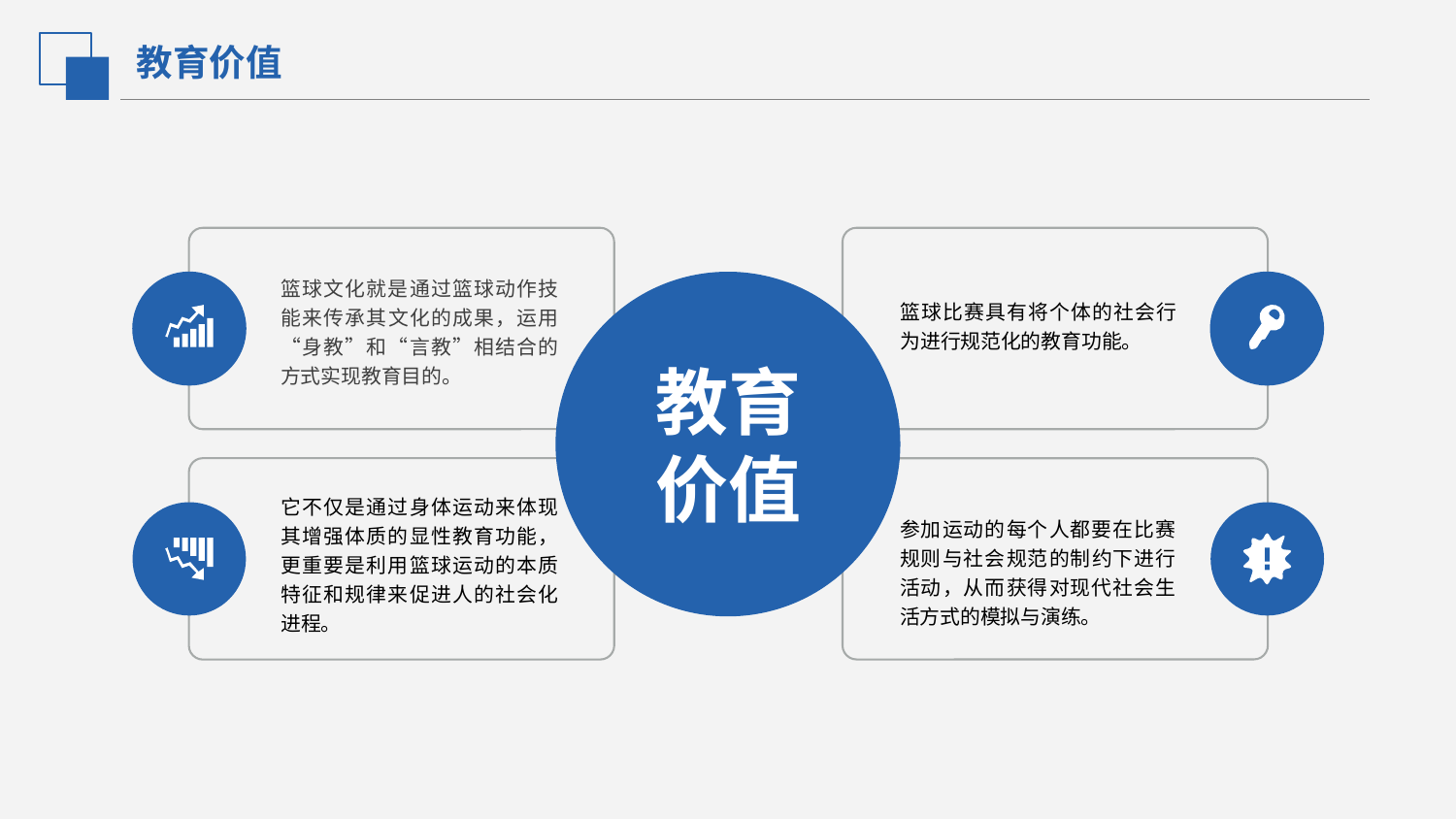

教育价值

篮球文化就是通过篮球动作技能来传承其文化的成果，运用“身教”和“言教”相结合的方式实现教育目的。
篮球比赛具有将个体的社会行为进行规范化的教育功能。
教育价值

它不仅是通过身体运动来体现其增强体质的显性教育功能，更重要是利用篮球运动的本质特征和规律来促进人的社会化进程。

参加运动的每个人都要在比赛规则与社会规范的制约下进行活动，从而获得对现代社会生活方式的模拟与演练。